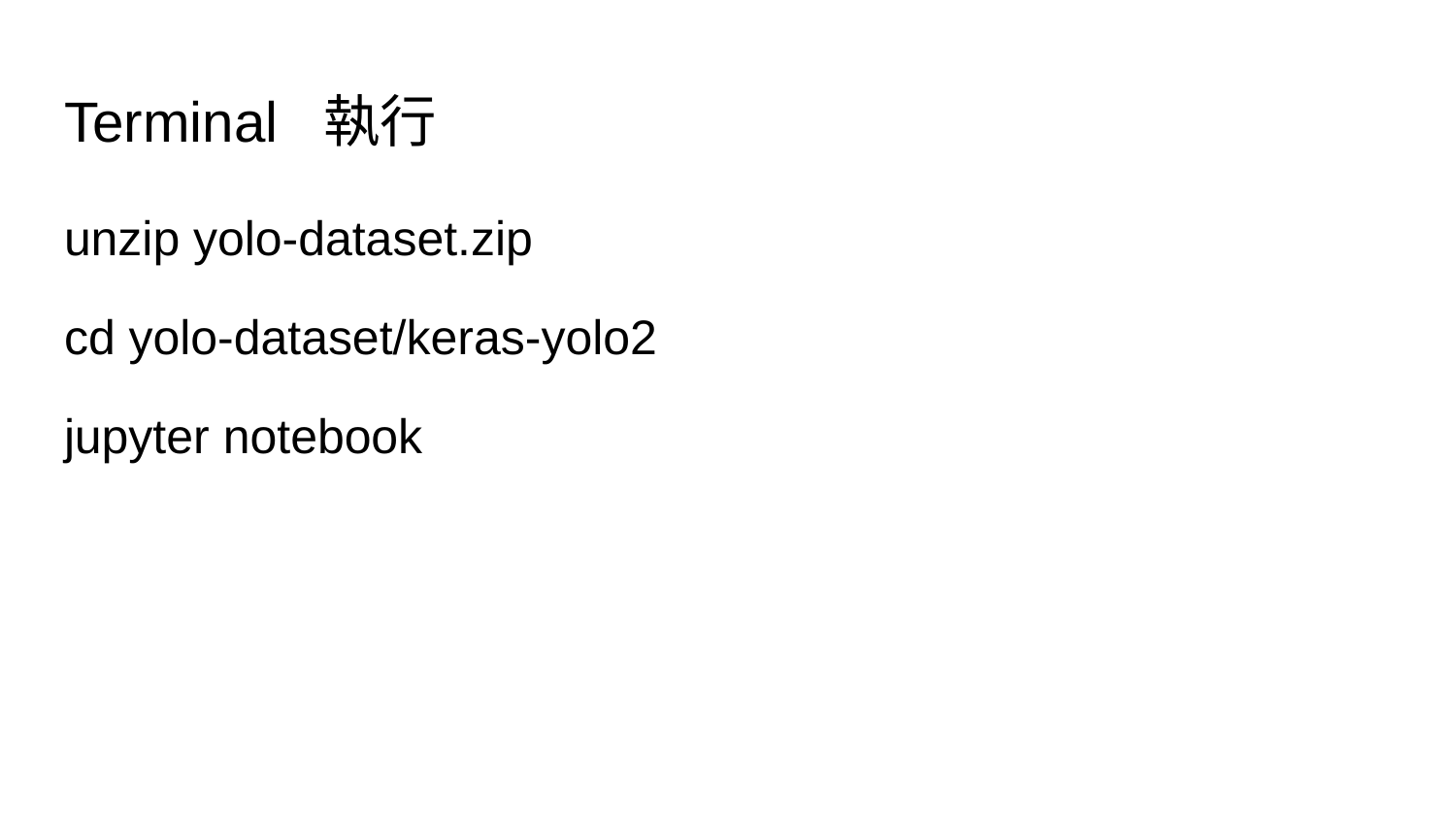

# Terminal  執行
unzip yolo-dataset.zip
cd yolo-dataset/keras-yolo2
jupyter notebook